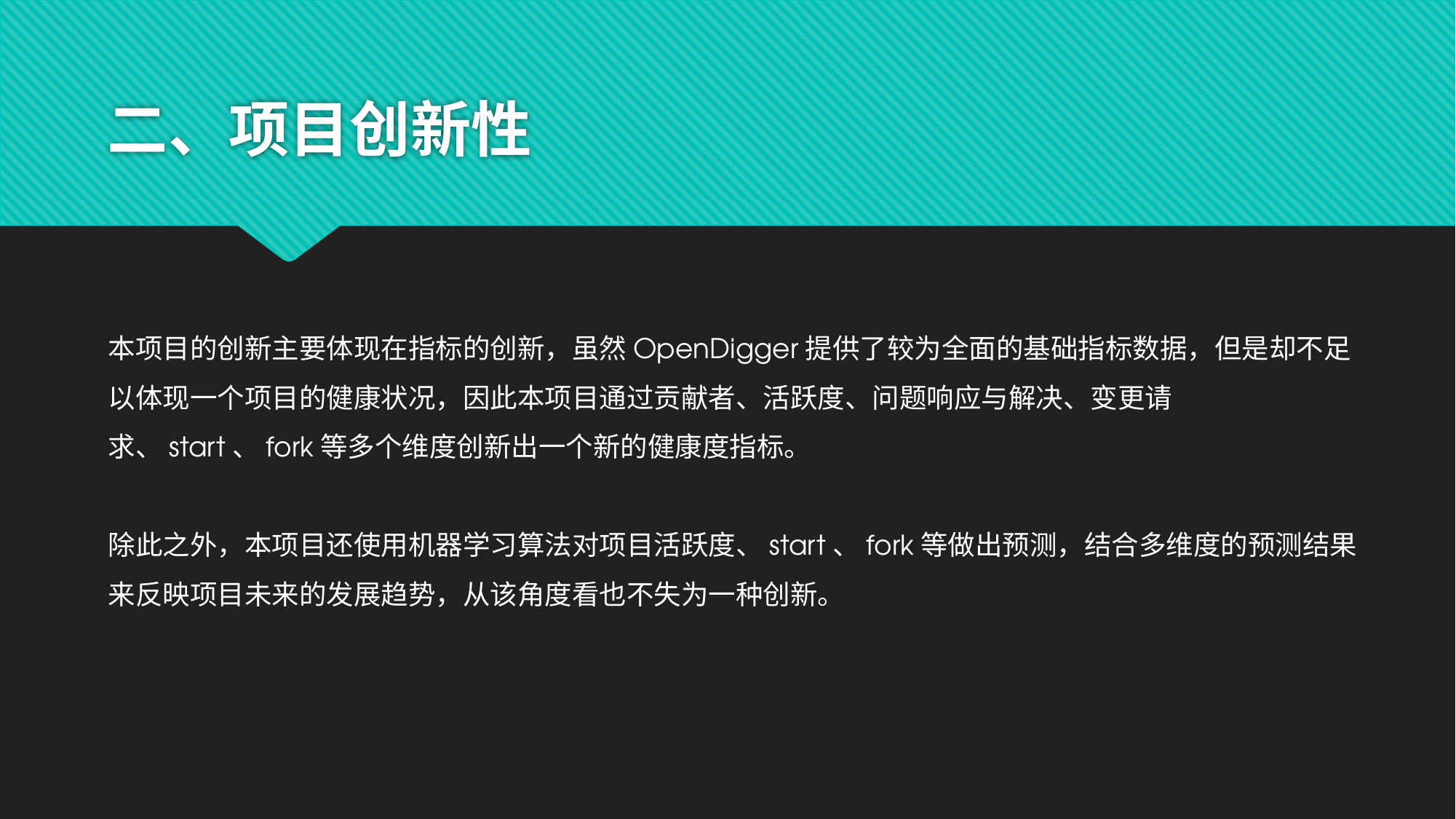

# 二、项目创新性
本项目的创新主要体现在指标的创新，虽然OpenDigger提供了较为全面的基础指标数据，但是却不足以体现一个项目的健康状况，因此本项目通过贡献者、活跃度、问题响应与解决、变更请求、start、fork等多个维度创新出一个新的健康度指标。

除此之外，本项目还使用机器学习算法对项目活跃度、start、fork等做出预测，结合多维度的预测结果来反映项目未来的发展趋势，从该角度看也不失为一种创新。